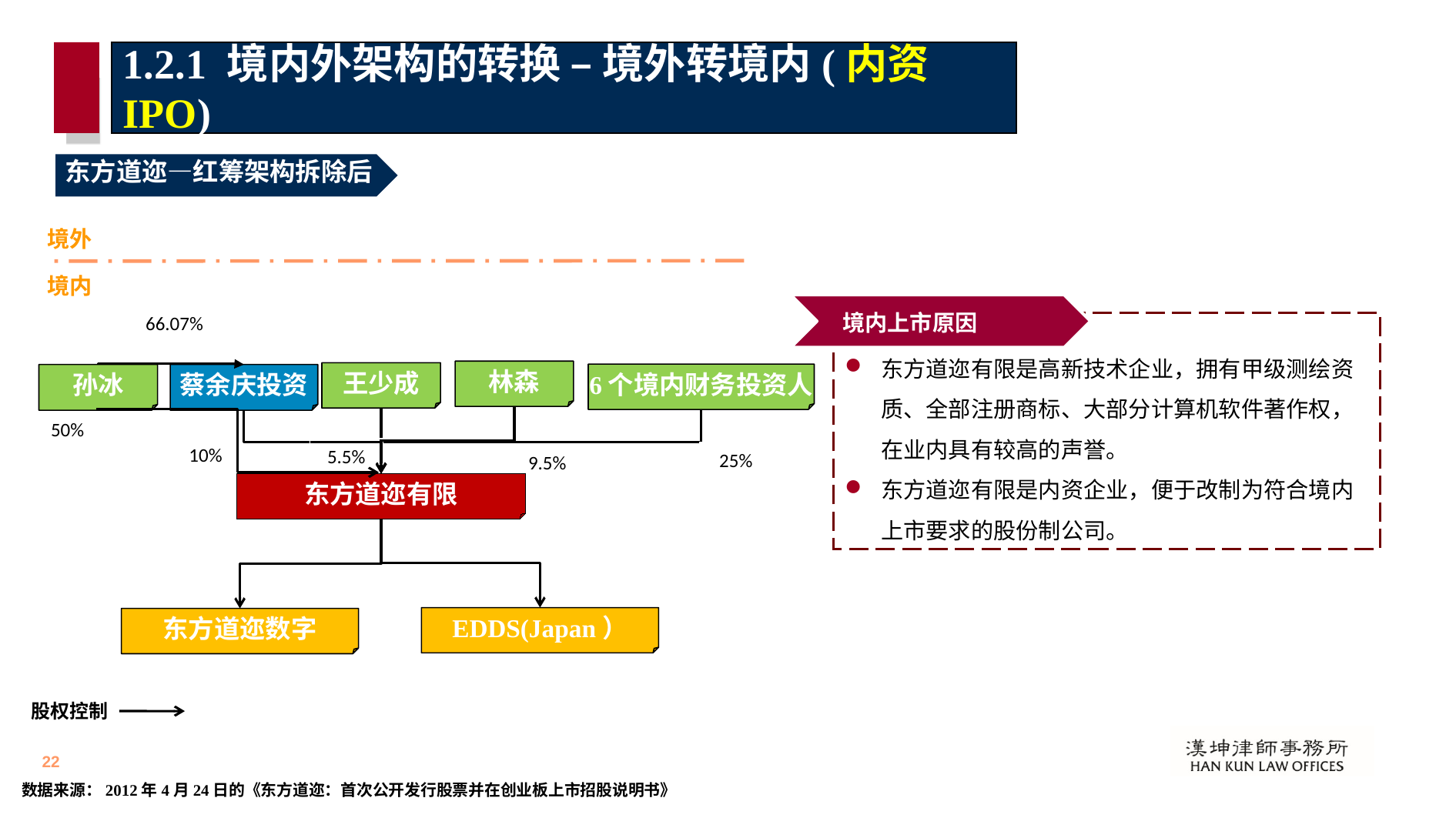

# 1.2.1 境内外架构的转换 – 境外转境内(内资IPO)
东方道迩—红筹架构拆除后

境外

境内

境内上市原因
66.07%

东方道迩有限是高新技术企业，拥有甲级测绘资质、全部注册商标、大部分计算机软件著作权，在业内具有较高的声誉。
东方道迩有限是内资企业，便于改制为符合境内上市要求的股份制公司。
林森
王少成
6个境内财务投资人
孙冰
蔡余庆投资
50%
10%
5.5%
25%
9.5%
东方道迩有限
EDDS(Japan）
东方道迩数字
股权控制

数据来源：2012年4月24日的《东方道迩：首次公开发行股票并在创业板上市招股说明书》